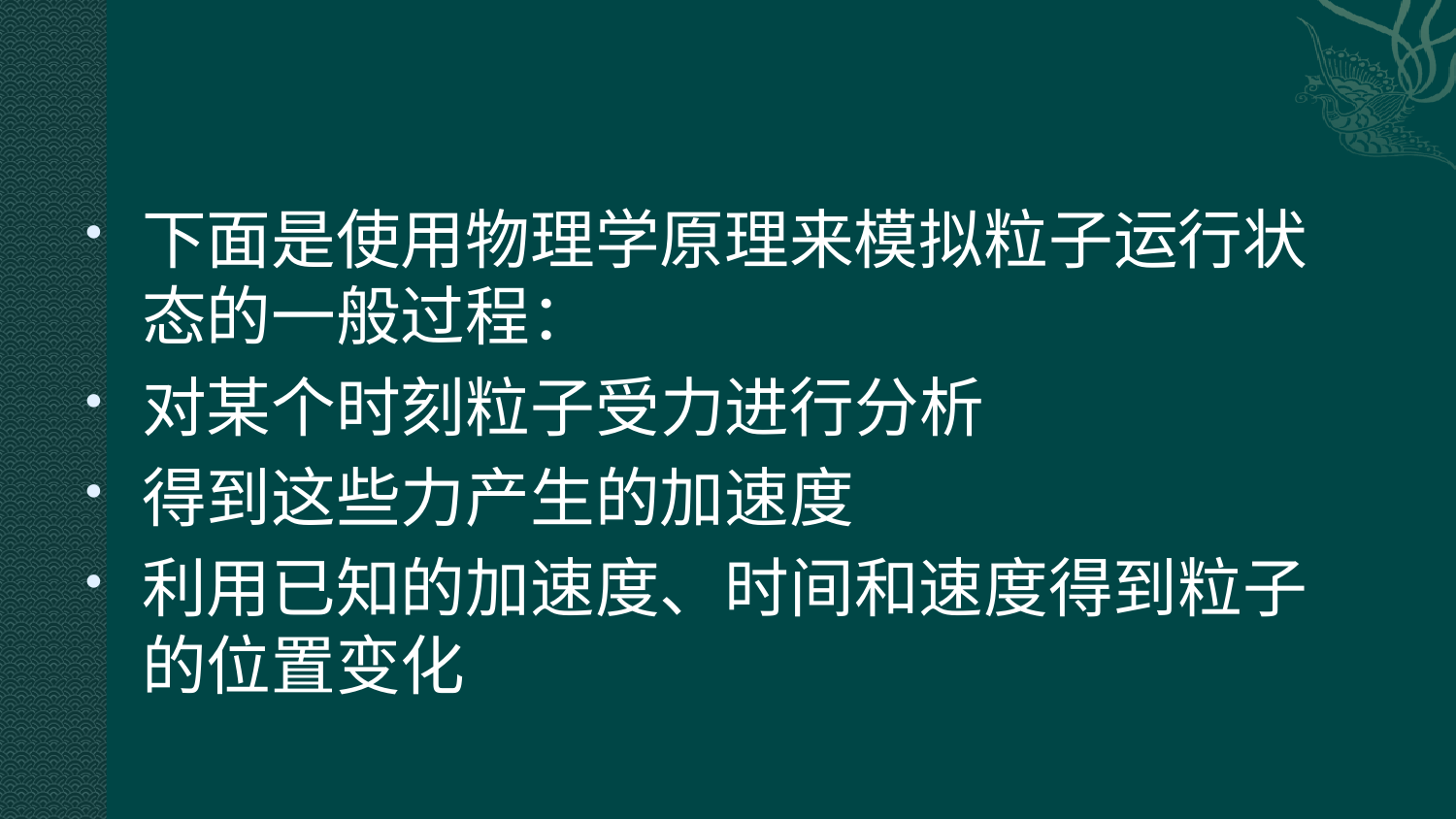

#
下面是使用物理学原理来模拟粒子运行状态的一般过程：
对某个时刻粒子受力进行分析
得到这些力产生的加速度
利用已知的加速度、时间和速度得到粒子的位置变化